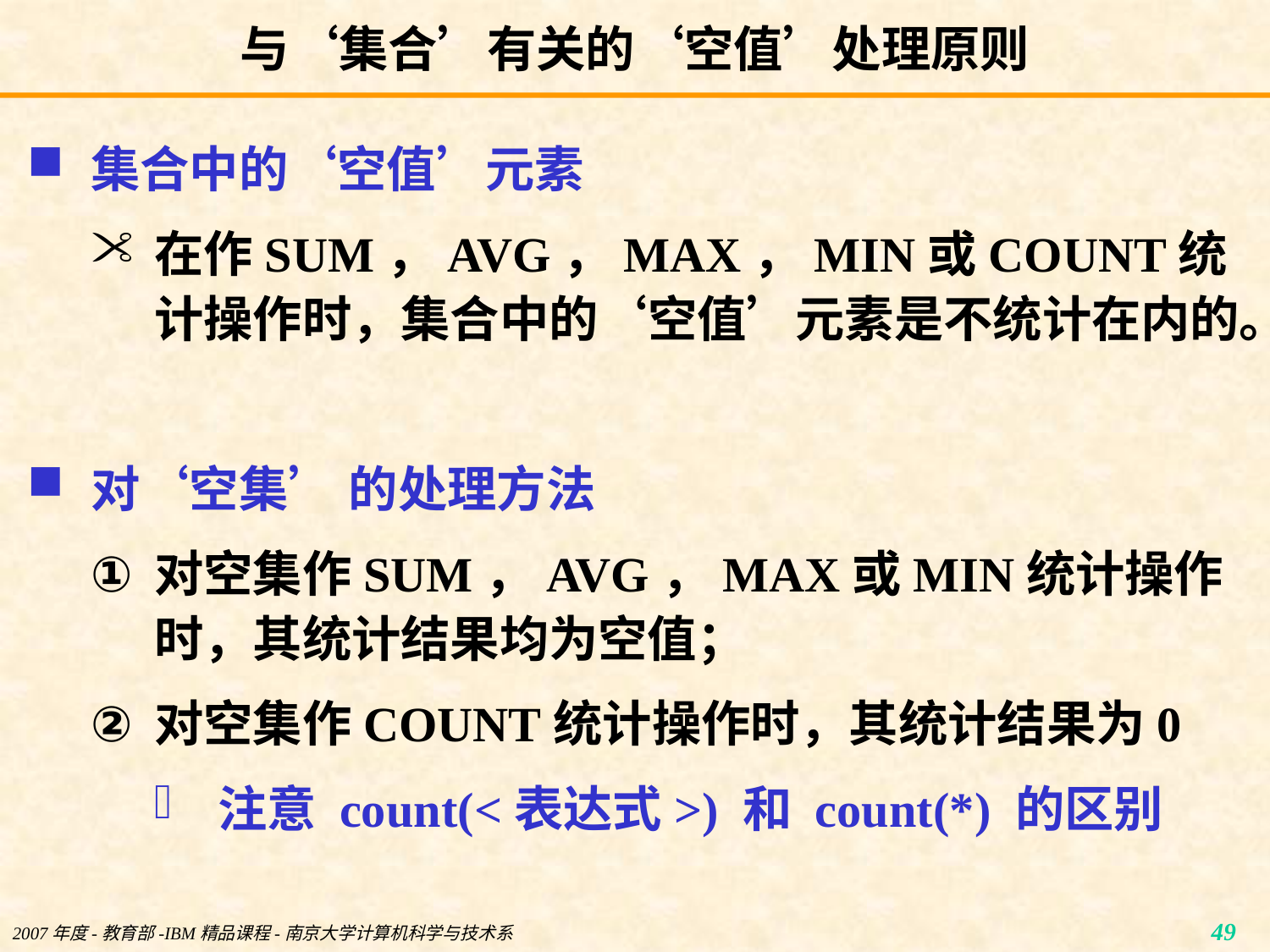

# 与‘集合’有关的‘空值’处理原则
集合中的‘空值’元素
在作SUM，AVG，MAX，MIN或COUNT统计操作时，集合中的‘空值’元素是不统计在内的。

对‘空集’ 的处理方法
对空集作SUM，AVG，MAX或MIN统计操作时，其统计结果均为空值；
对空集作COUNT统计操作时，其统计结果为0
注意 count(<表达式>) 和 count(*) 的区别
49
2007年度-教育部-IBM精品课程-南京大学计算机科学与技术系